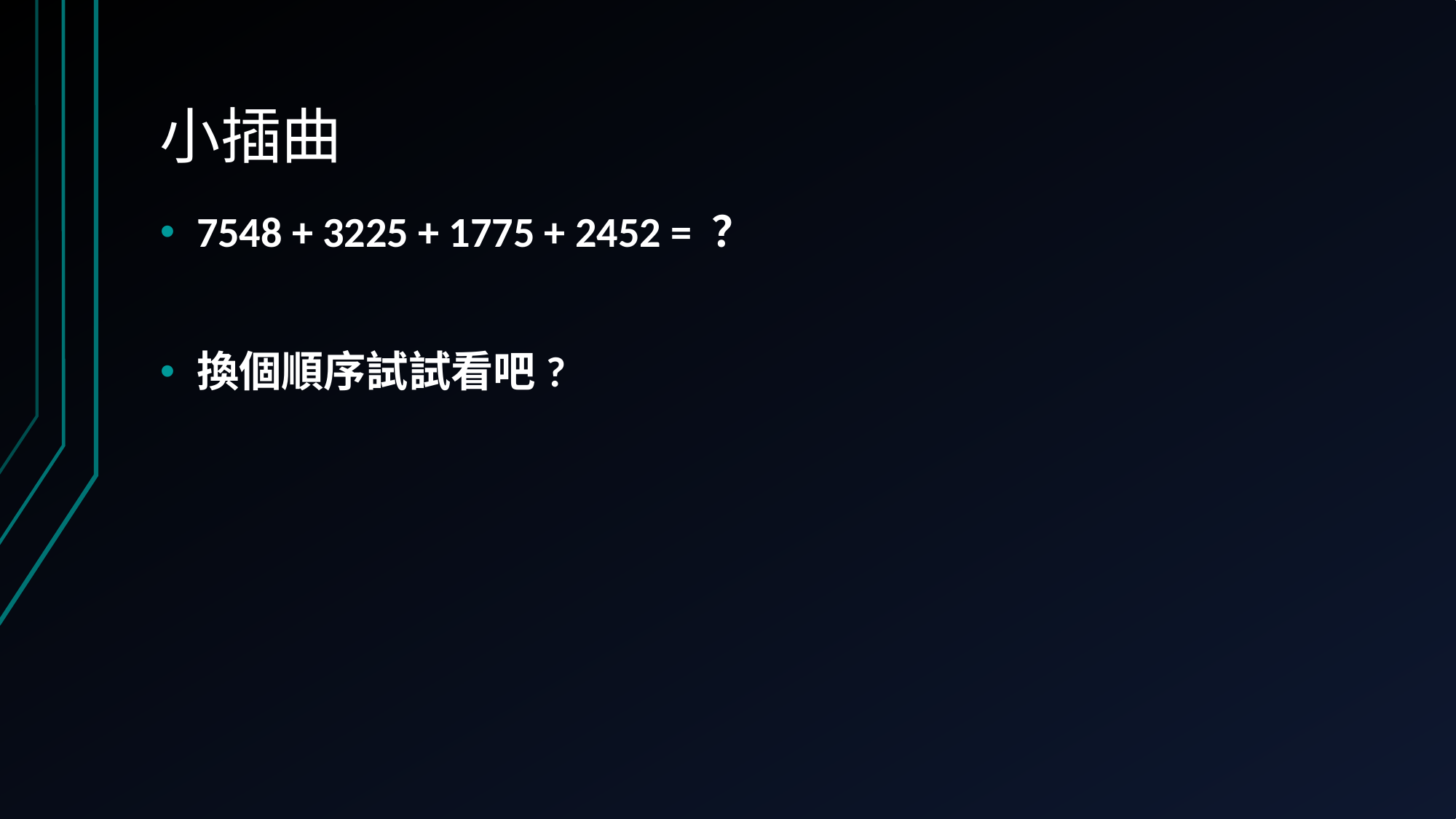

# 小插曲
7548 + 3225 + 1775 + 2452 = ？

換個順序試試看吧?